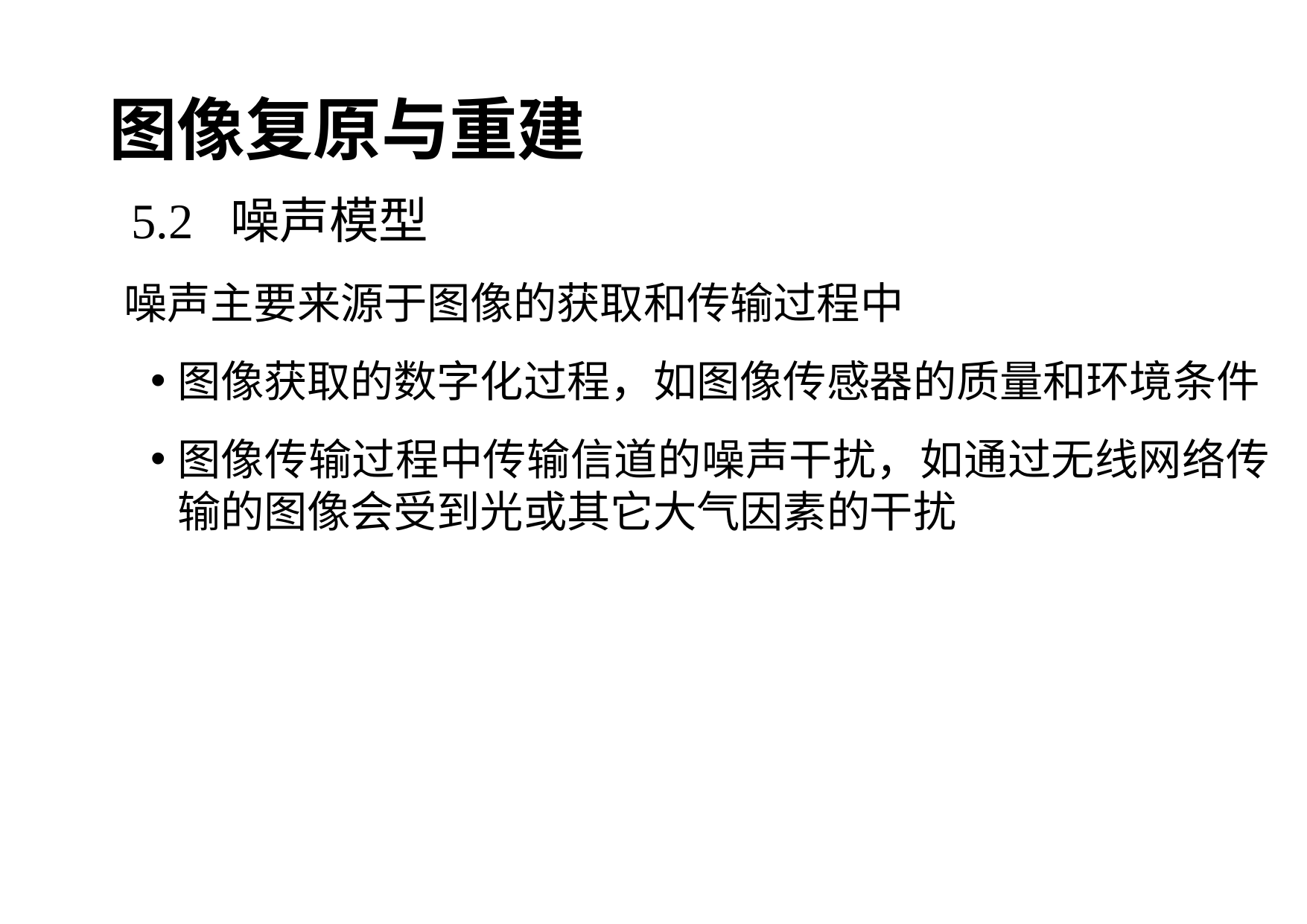

图像复原与重建
5.2  噪声模型
噪声主要来源于图像的获取和传输过程中
图像获取的数字化过程，如图像传感器的质量和环境条件
图像传输过程中传输信道的噪声干扰，如通过无线网络传输的图像会受到光或其它大气因素的干扰